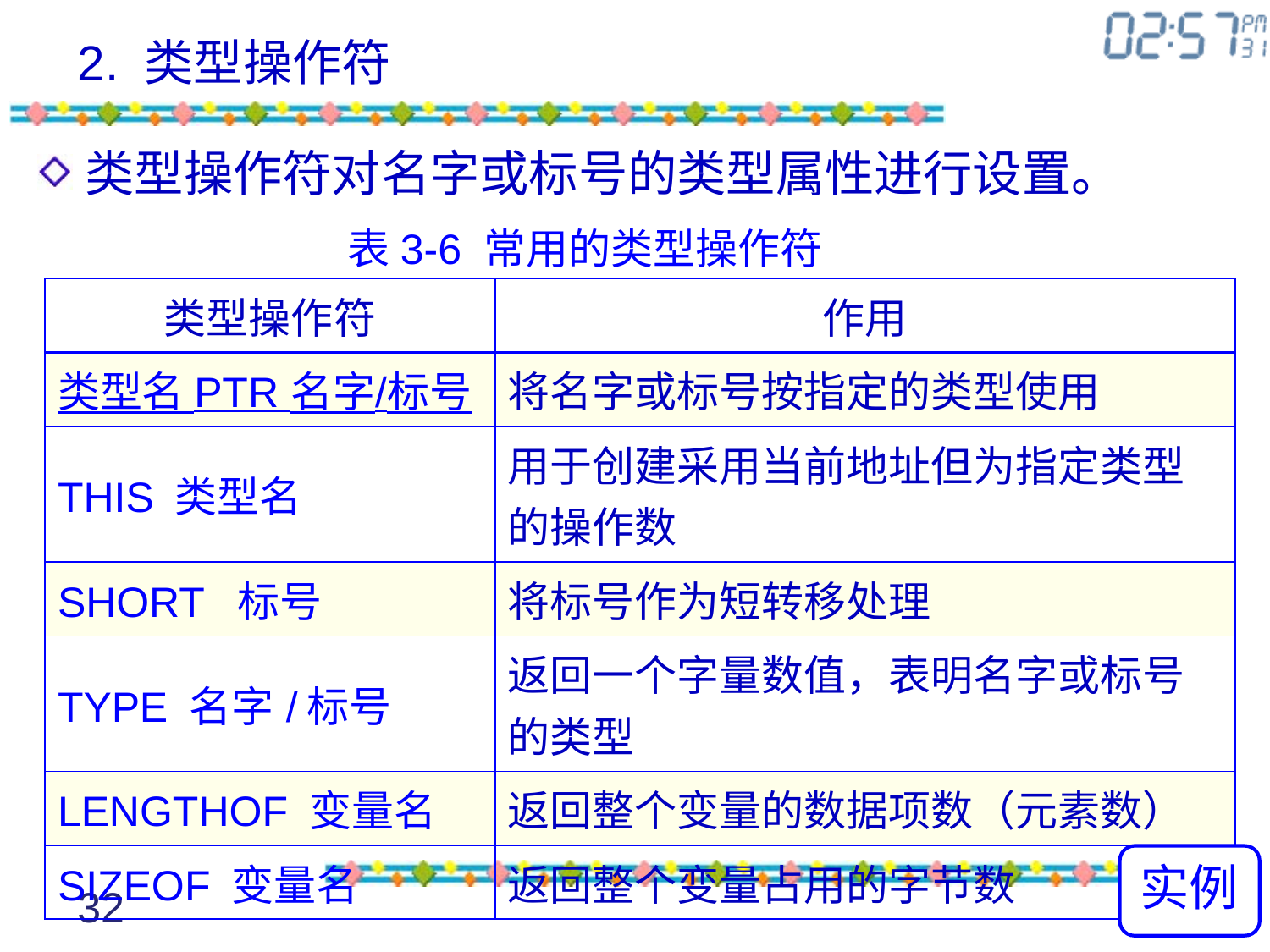

# 2. 类型操作符
类型操作符对名字或标号的类型属性进行设置。
表3-6 常用的类型操作符
| 类型操作符 | 作用 |
| --- | --- |
| 类型名 PTR 名字/标号 | 将名字或标号按指定的类型使用 |
| THIS 类型名 | 用于创建采用当前地址但为指定类型的操作数 |
| SHORT 标号 | 将标号作为短转移处理 |
| TYPE 名字/标号 | 返回一个字量数值，表明名字或标号的类型 |
| LENGTHOF 变量名 | 返回整个变量的数据项数（元素数） |
| SIZEOF 变量名 | 返回整个变量占用的字节数 |
实例